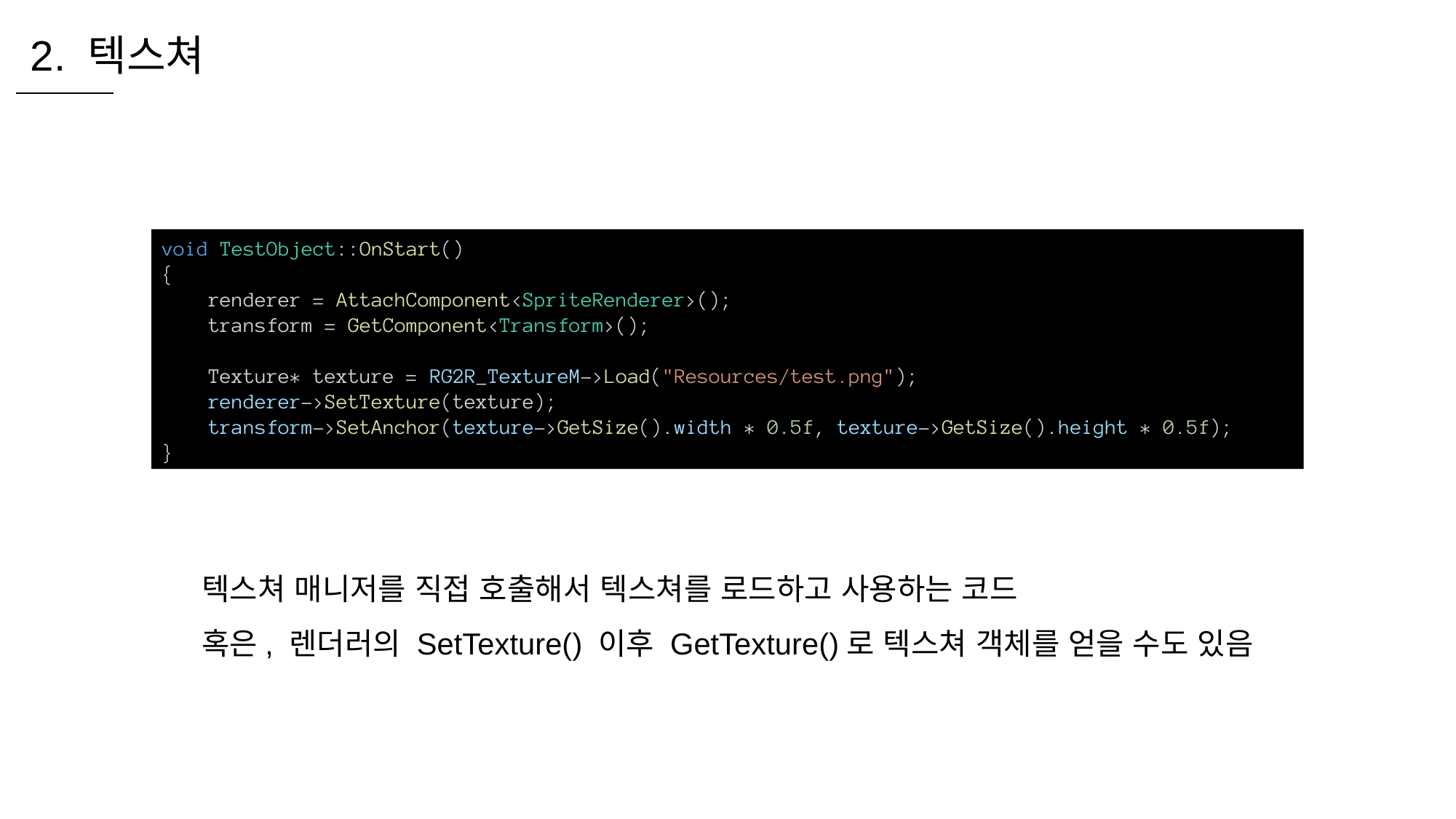

2. 텍스쳐
void TestObject::OnStart()
{
    renderer = AttachComponent<SpriteRenderer>();
    transform = GetComponent<Transform>();
    Texture* texture = RG2R_TextureM->Load("Resources/test.png");
    renderer->SetTexture(texture);
    transform->SetAnchor(texture->GetSize().width * 0.5f, texture->GetSize().height * 0.5f);
}
텍스쳐 매니저를 직접 호출해서 텍스쳐를 로드하고 사용하는 코드
혹은, 렌더러의 SetTexture() 이후 GetTexture()로 텍스쳐 객체를 얻을 수도 있음